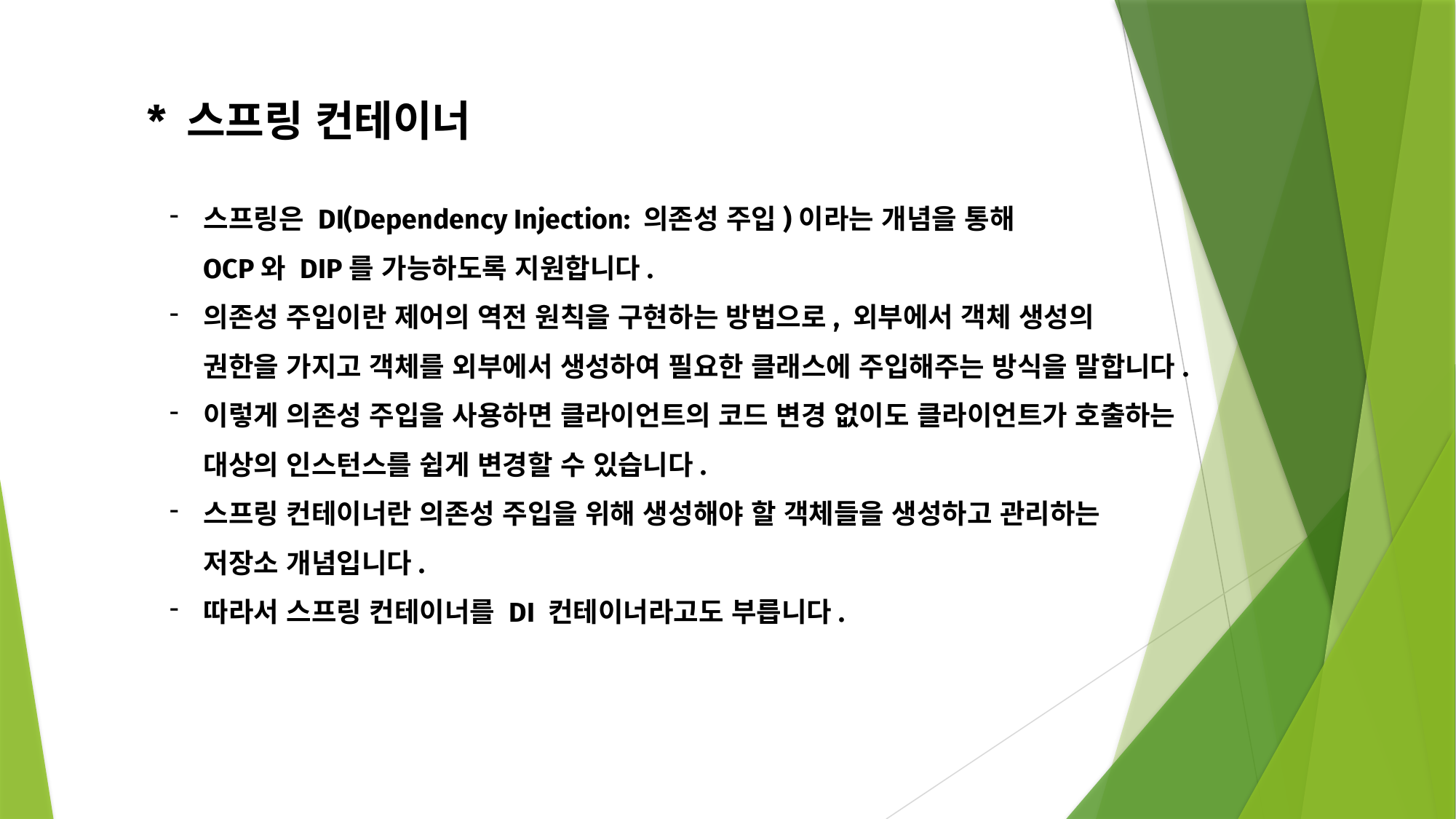

* 스프링 컨테이너
스프링은 DI(Dependency Injection: 의존성 주입)이라는 개념을 통해
OCP와 DIP를 가능하도록 지원합니다.
의존성 주입이란 제어의 역전 원칙을 구현하는 방법으로, 외부에서 객체 생성의
권한을 가지고 객체를 외부에서 생성하여 필요한 클래스에 주입해주는 방식을 말합니다.
이렇게 의존성 주입을 사용하면 클라이언트의 코드 변경 없이도 클라이언트가 호출하는
대상의 인스턴스를 쉽게 변경할 수 있습니다.
스프링 컨테이너란 의존성 주입을 위해 생성해야 할 객체들을 생성하고 관리하는
저장소 개념입니다.
따라서 스프링 컨테이너를 DI 컨테이너라고도 부릅니다.